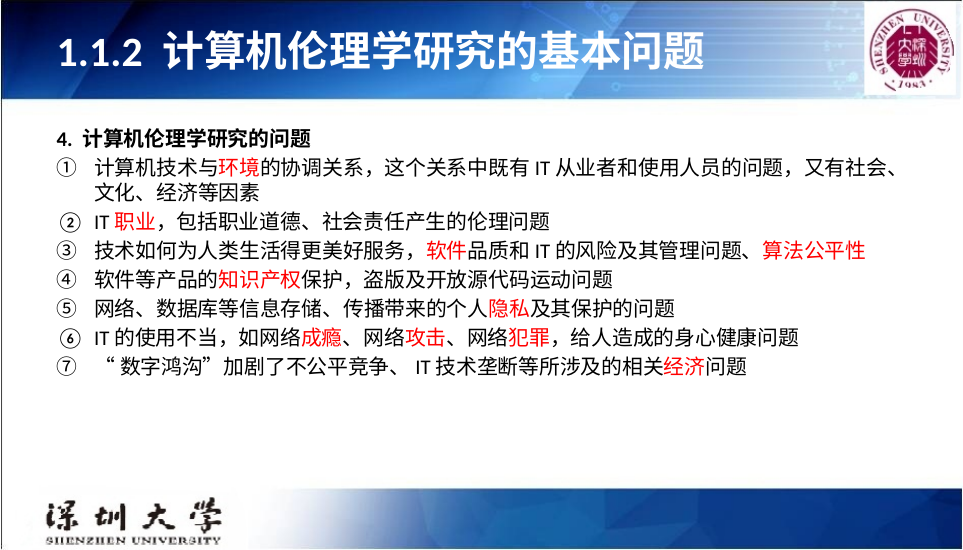

# 1.1.2 计算机伦理学研究的基本问题
4. 计算机伦理学研究的问题
计算机技术与环境的协调关系，这个关系中既有IT从业者和使用人员的问题，又有社会、文化、经济等因素
IT职业，包括职业道德、社会责任产生的伦理问题
技术如何为人类生活得更美好服务，软件品质和IT的风险及其管理问题、算法公平性
软件等产品的知识产权保护，盗版及开放源代码运动问题
网络、数据库等信息存储、传播带来的个人隐私及其保护的问题
IT的使用不当，如网络成瘾、网络攻击、网络犯罪，给人造成的身心健康问题
“数字鸿沟”加剧了不公平竞争、IT技术垄断等所涉及的相关经济问题
10